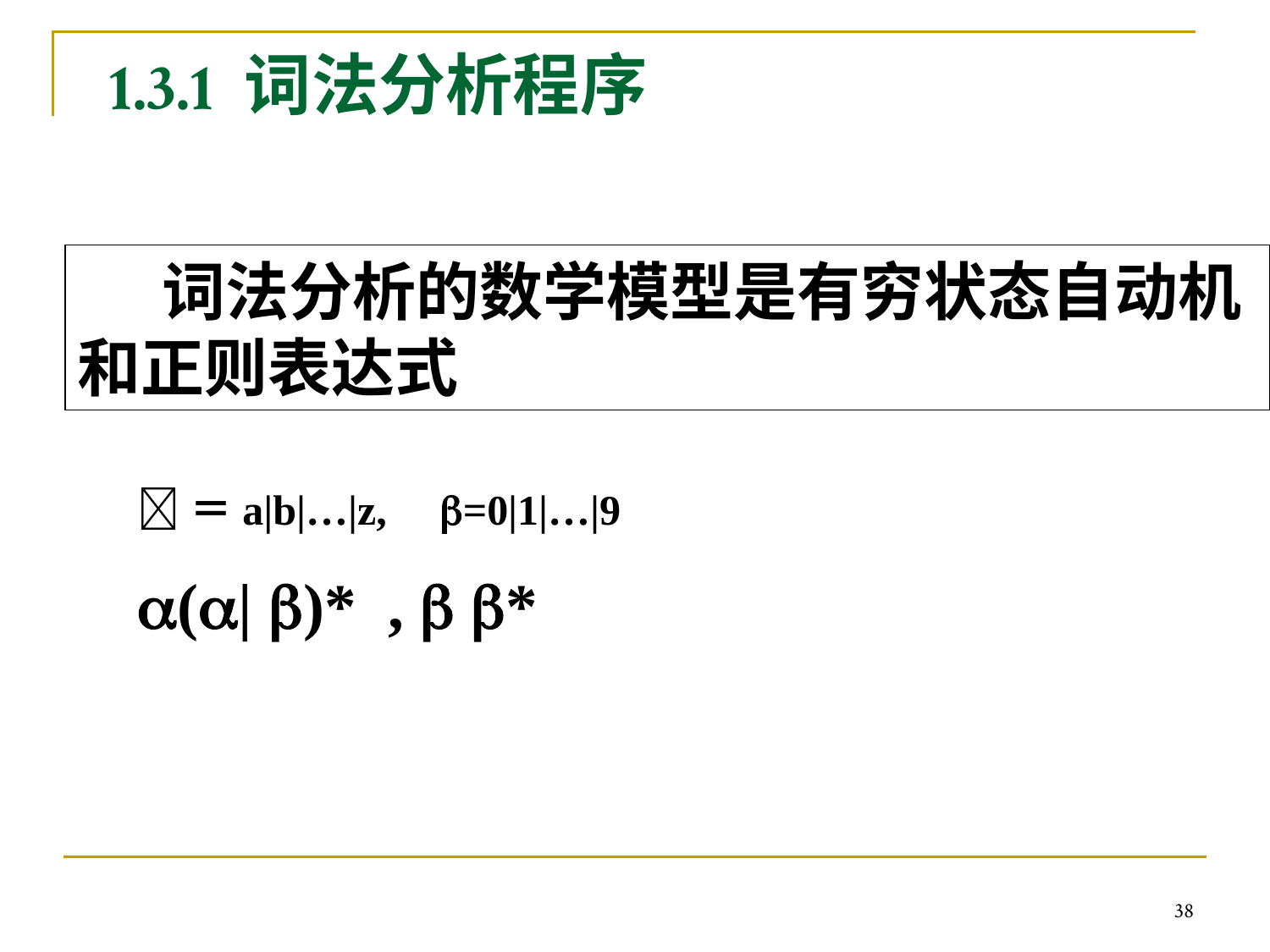

# 1.3.1 词法分析程序
　　词法分析的数学模型是有穷状态自动机和正则表达式
α＝a|b|…|z,     β=0|1|…|9
α(α| β)*  , β β*
38